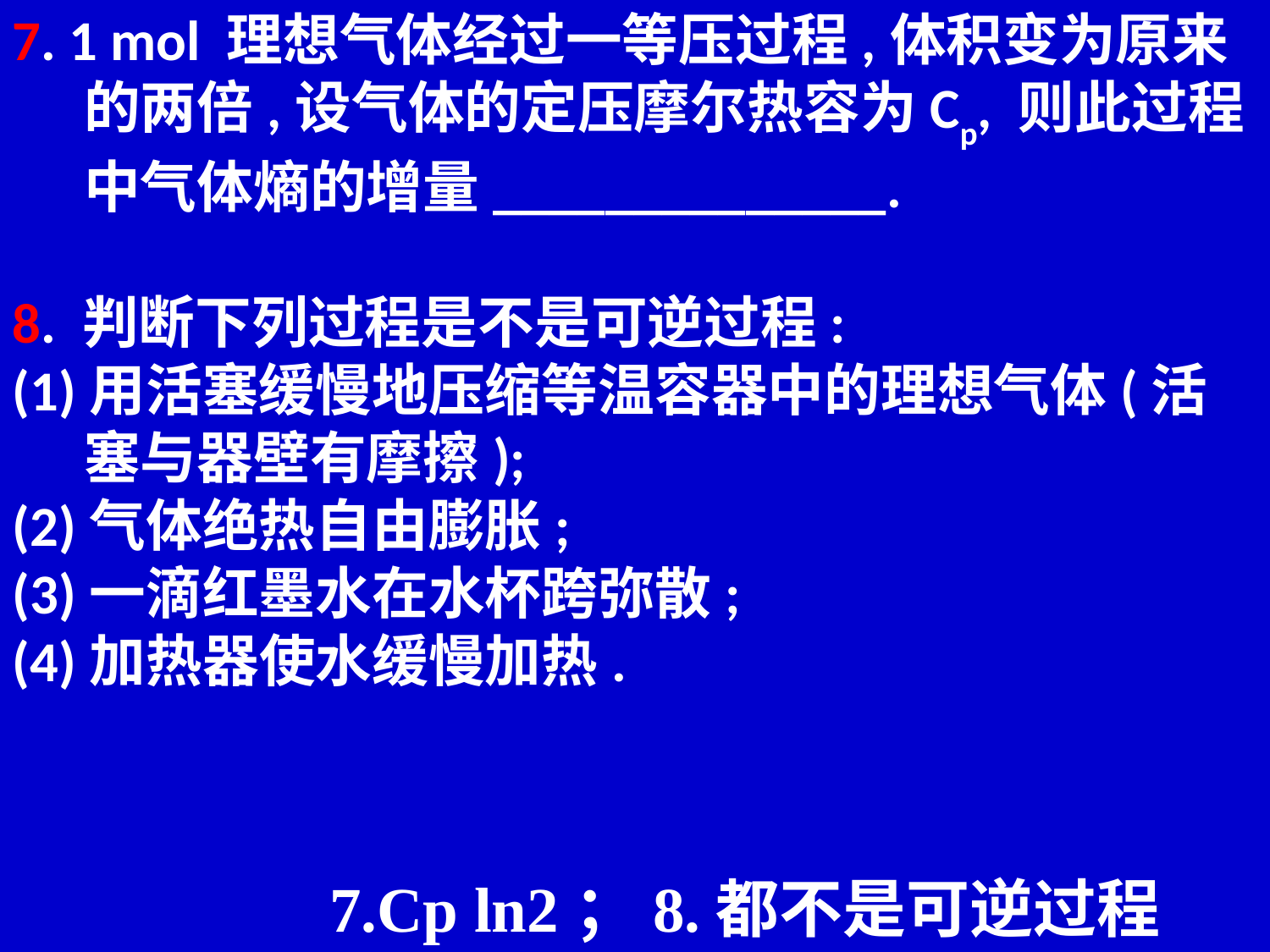

7. 1 mol 理想气体经过一等压过程,体积变为原来的两倍,设气体的定压摩尔热容为Cp, 则此过程中气体熵的增量______________.

8. 判断下列过程是不是可逆过程:
(1)用活塞缓慢地压缩等温容器中的理想气体(活塞与器壁有摩擦);
(2)气体绝热自由膨胀;
(3)一滴红墨水在水杯跨弥散;
(4)加热器使水缓慢加热.
7.Cp ln2；8.都不是可逆过程